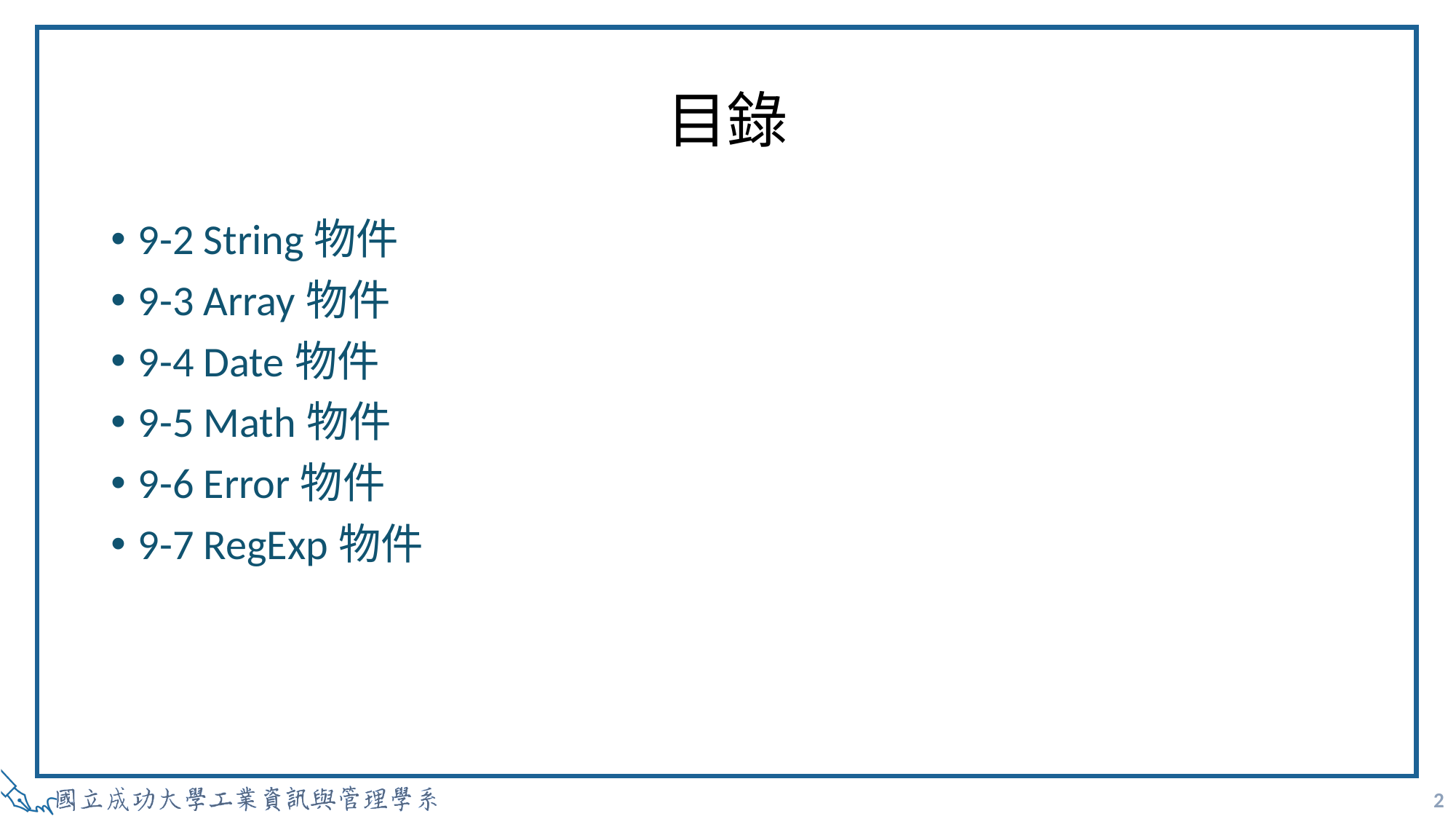

# 目錄
9-2 String物件
9-3 Array物件
9-4 Date物件
9-5 Math物件
9-6 Error物件
9-7 RegExp物件

2